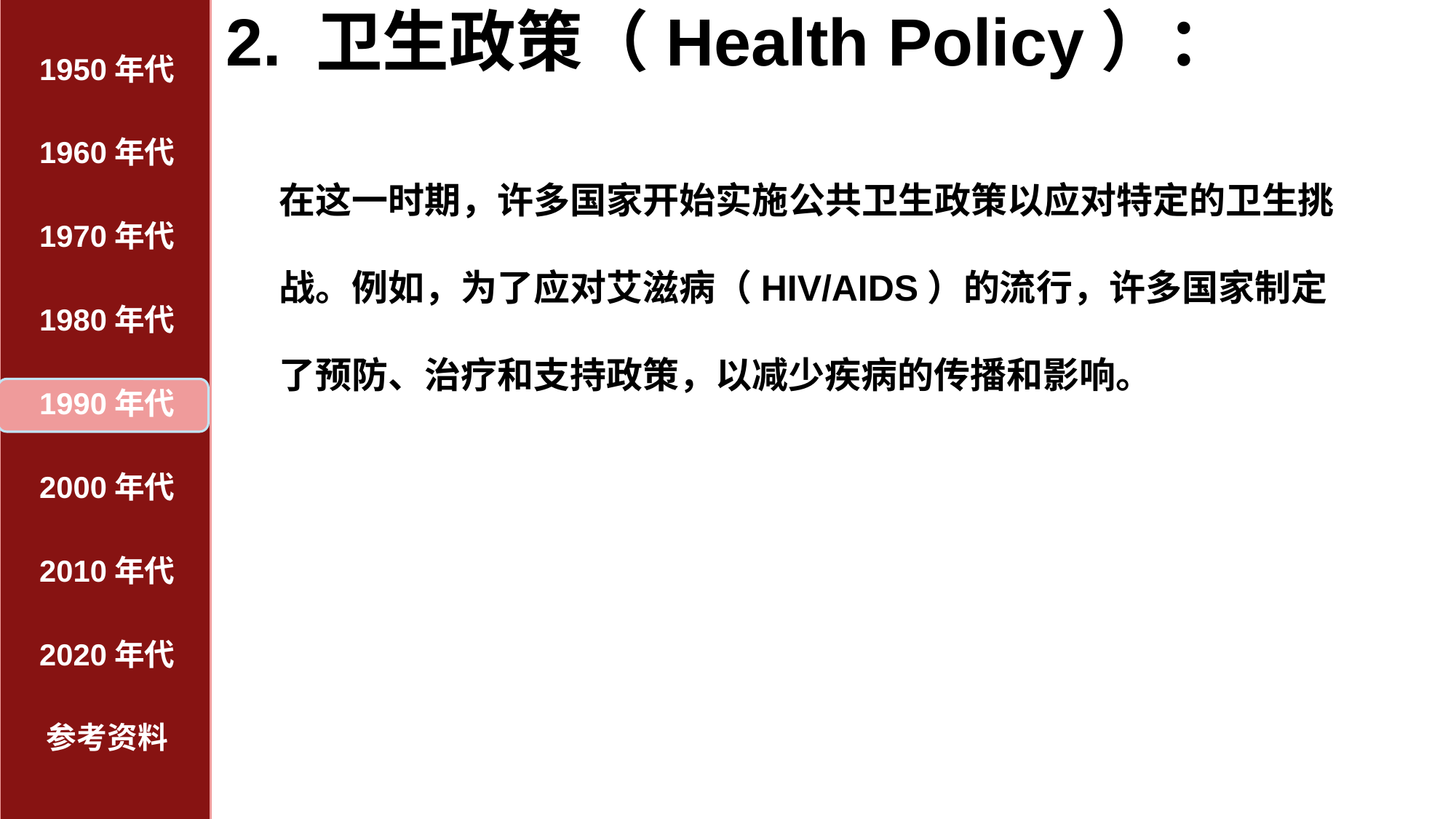

# 2. 卫生政策（Health Policy）：

1950年代
1960年代
在这一时期，许多国家开始实施公共卫生政策以应对特定的卫生挑战。例如，为了应对艾滋病（HIV/AIDS）的流行，许多国家制定了预防、治疗和支持政策，以减少疾病的传播和影响。
1970年代
1980年代

1990年代

2000年代
2010年代
2020年代
参考资料